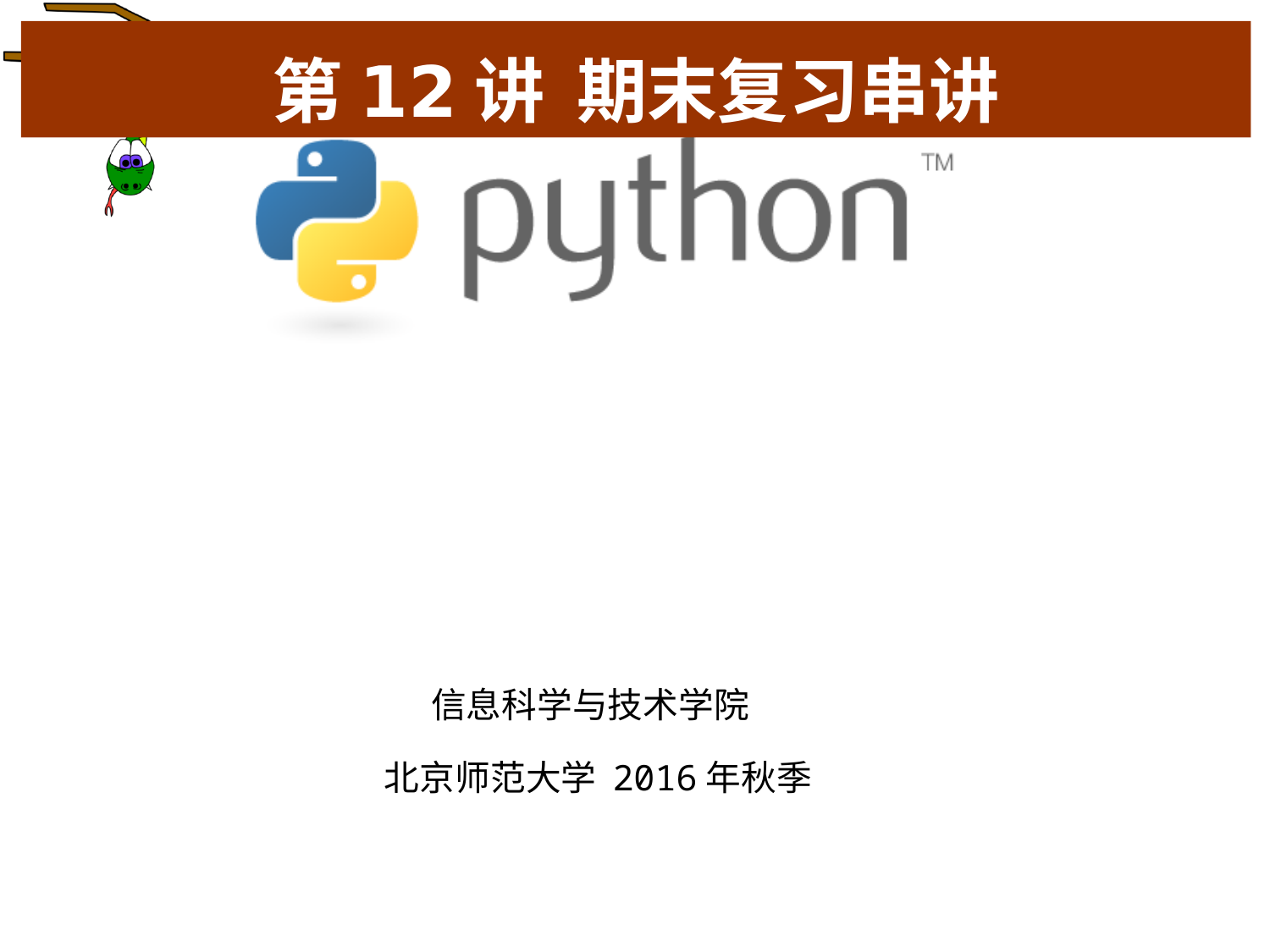

# 第12讲  期末复习串讲
信息科学与技术学院
北京师范大学 2016年秋季
1